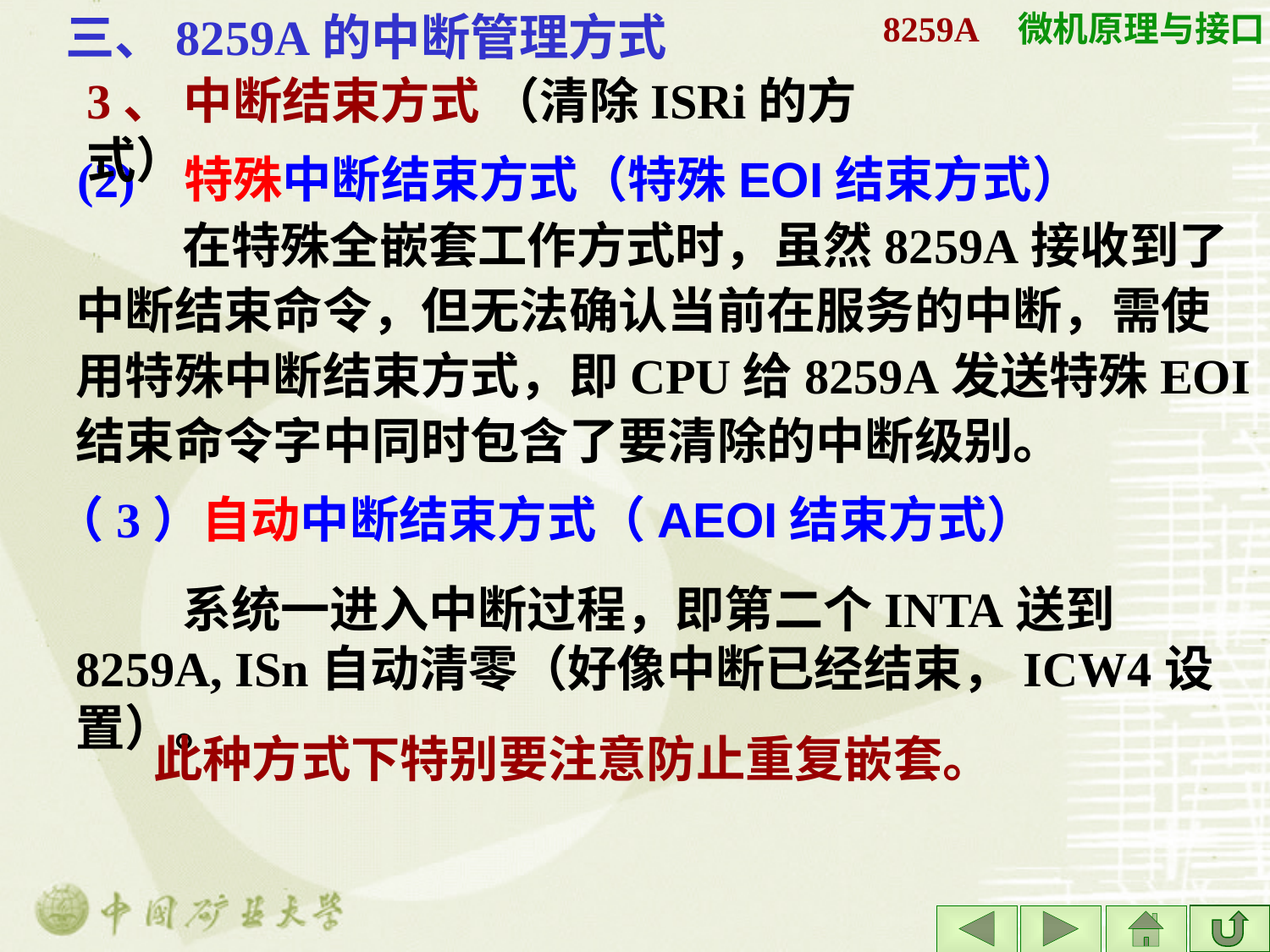

三、8259A的中断管理方式
3、 中断结束方式 （清除ISRi的方式）
# 8259A
(2)   特殊中断结束方式（特殊EOI结束方式）
在特殊全嵌套工作方式时，虽然8259A接收到了中断结束命令，但无法确认当前在服务的中断，需使用特殊中断结束方式，即CPU给8259A发送特殊EOI结束命令字中同时包含了要清除的中断级别。
（3）自动中断结束方式（AEOI结束方式）
系统一进入中断过程，即第二个INTA送到8259A, ISn自动清零（好像中断已经结束，ICW4设置）。
此种方式下特别要注意防止重复嵌套。